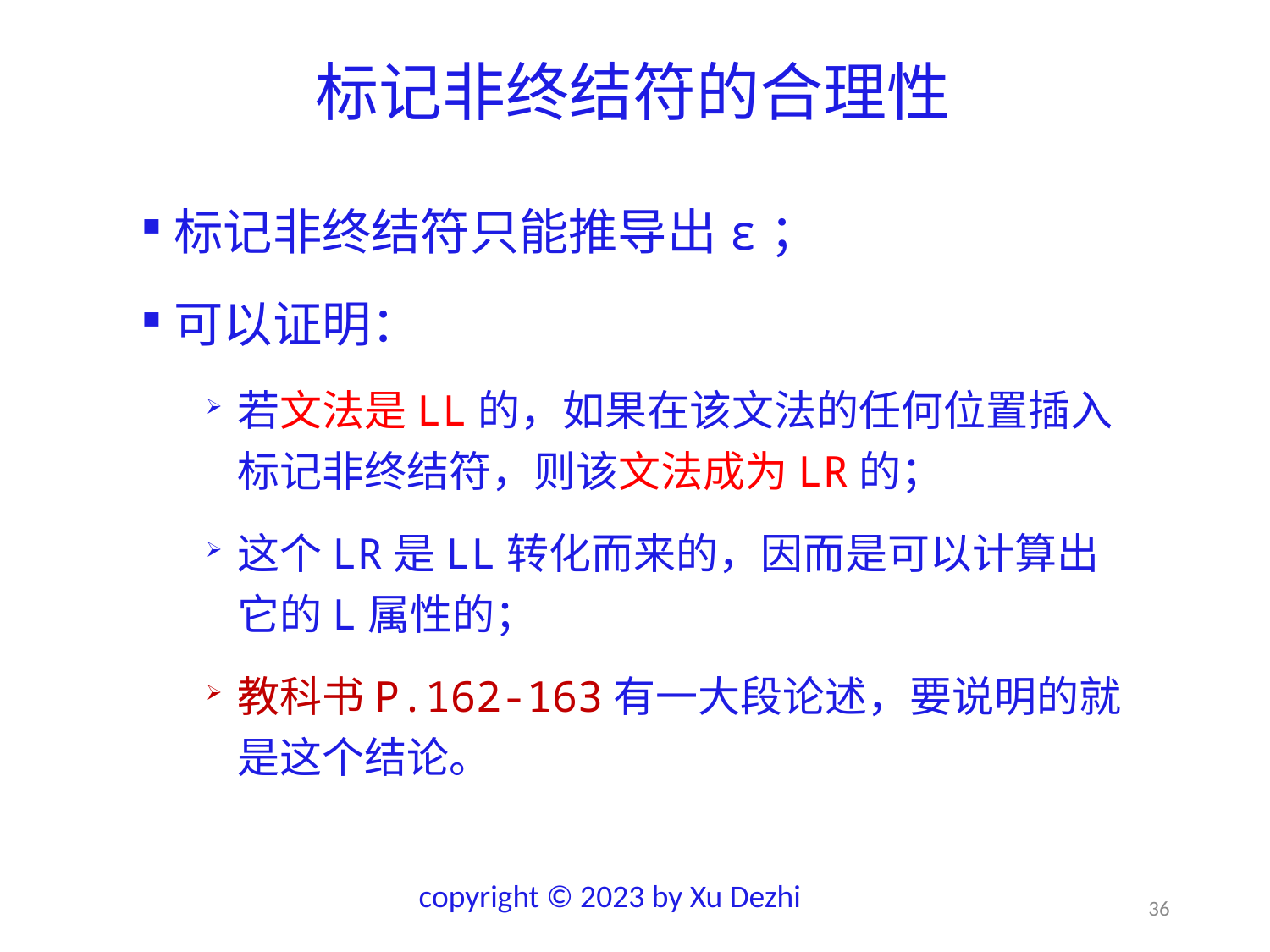

# 标记非终结符的合理性
标记非终结符只能推导出ε；
可以证明：
若文法是LL的，如果在该文法的任何位置插入标记非终结符，则该文法成为LR的；
这个LR是LL转化而来的，因而是可以计算出它的L属性的；
教科书P.162-163有一大段论述，要说明的就是这个结论。
copyright © 2023 by Xu Dezhi
36